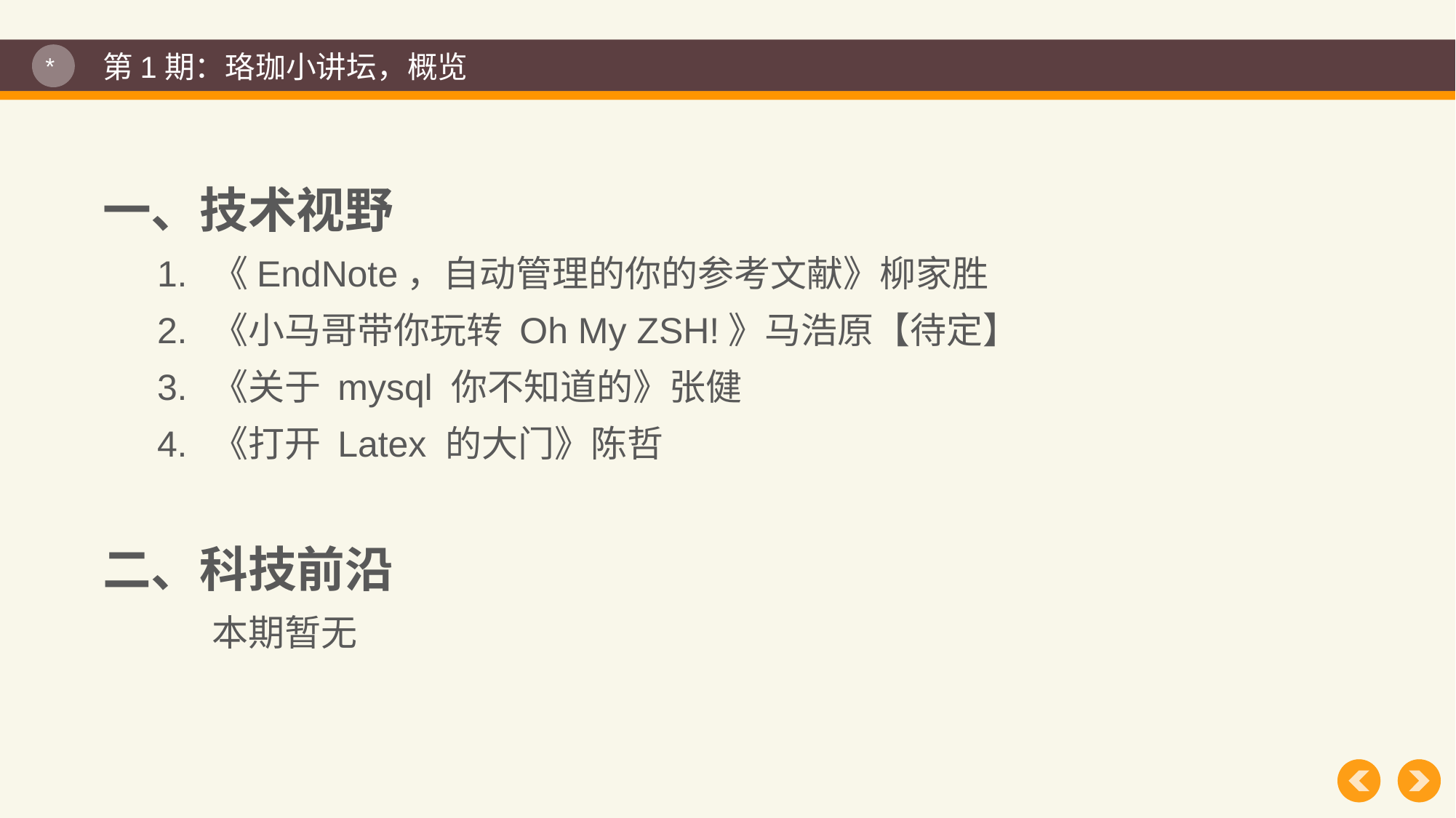

第1期：珞珈小讲坛，概览

*

一、技术视野
《EndNote，自动管理的你的参考文献》柳家胜
《小马哥带你玩转 Oh My ZSH!》马浩原【待定】
《关于 mysql 你不知道的》张健
《打开 Latex 的大门》陈哲

二、科技前沿
	本期暂无